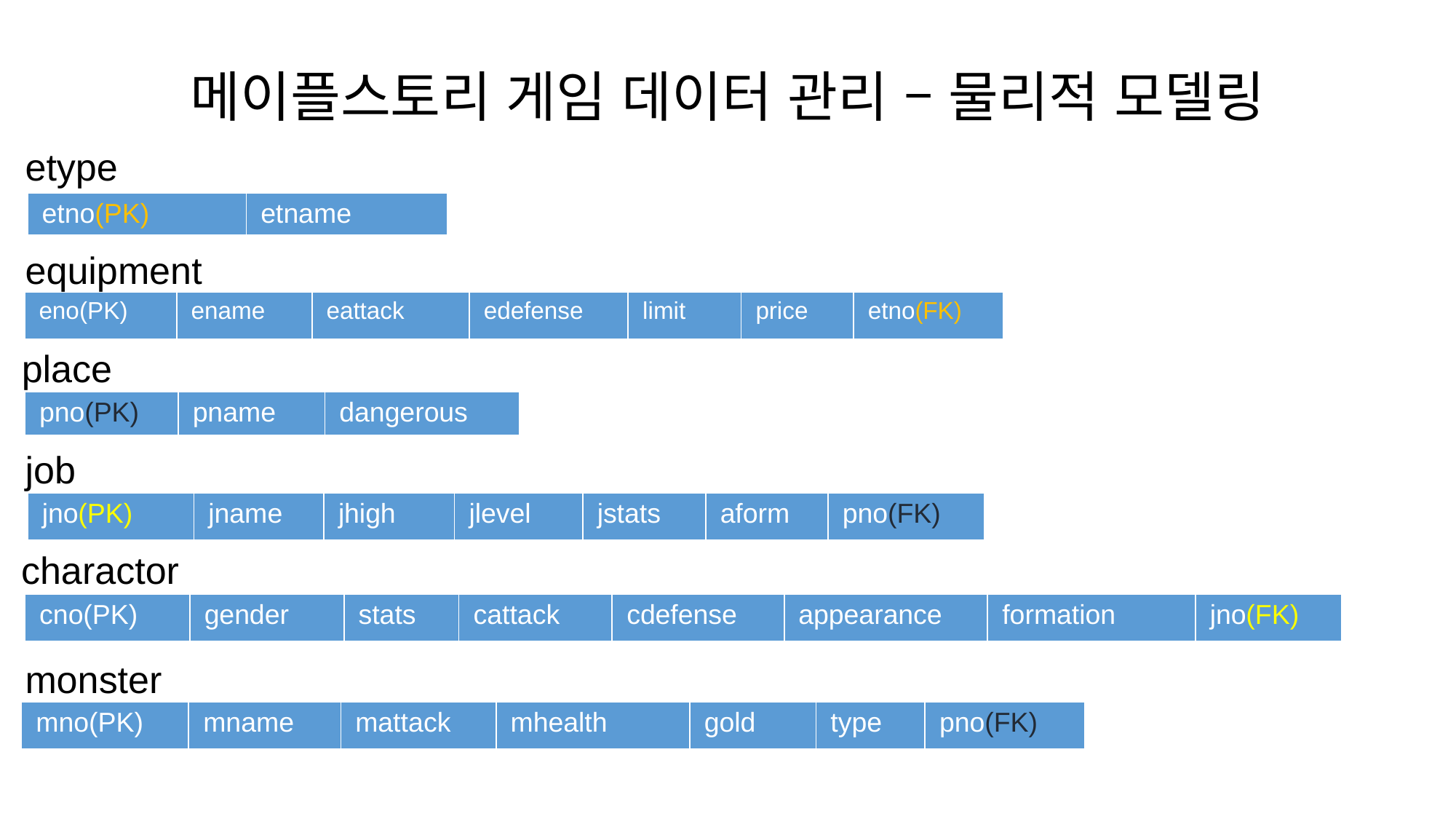

메이플스토리 게임 데이터 관리 – 물리적 모델링
etype
| etno(PK) | etname |
| --- | --- |
equipment
| eno(PK) | ename | eattack | edefense | limit | price | etno(FK) |
| --- | --- | --- | --- | --- | --- | --- |
place
| pno(PK) | pname | dangerous |
| --- | --- | --- |
job
| jno(PK) | jname | jhigh | jlevel | jstats | aform | pno(FK) |
| --- | --- | --- | --- | --- | --- | --- |
charactor
| cno(PK) | gender | stats | cattack | cdefense | appearance | formation | jno(FK) |
| --- | --- | --- | --- | --- | --- | --- | --- |
monster
| mno(PK) | mname | mattack | mhealth | gold | type | pno(FK) |
| --- | --- | --- | --- | --- | --- | --- |